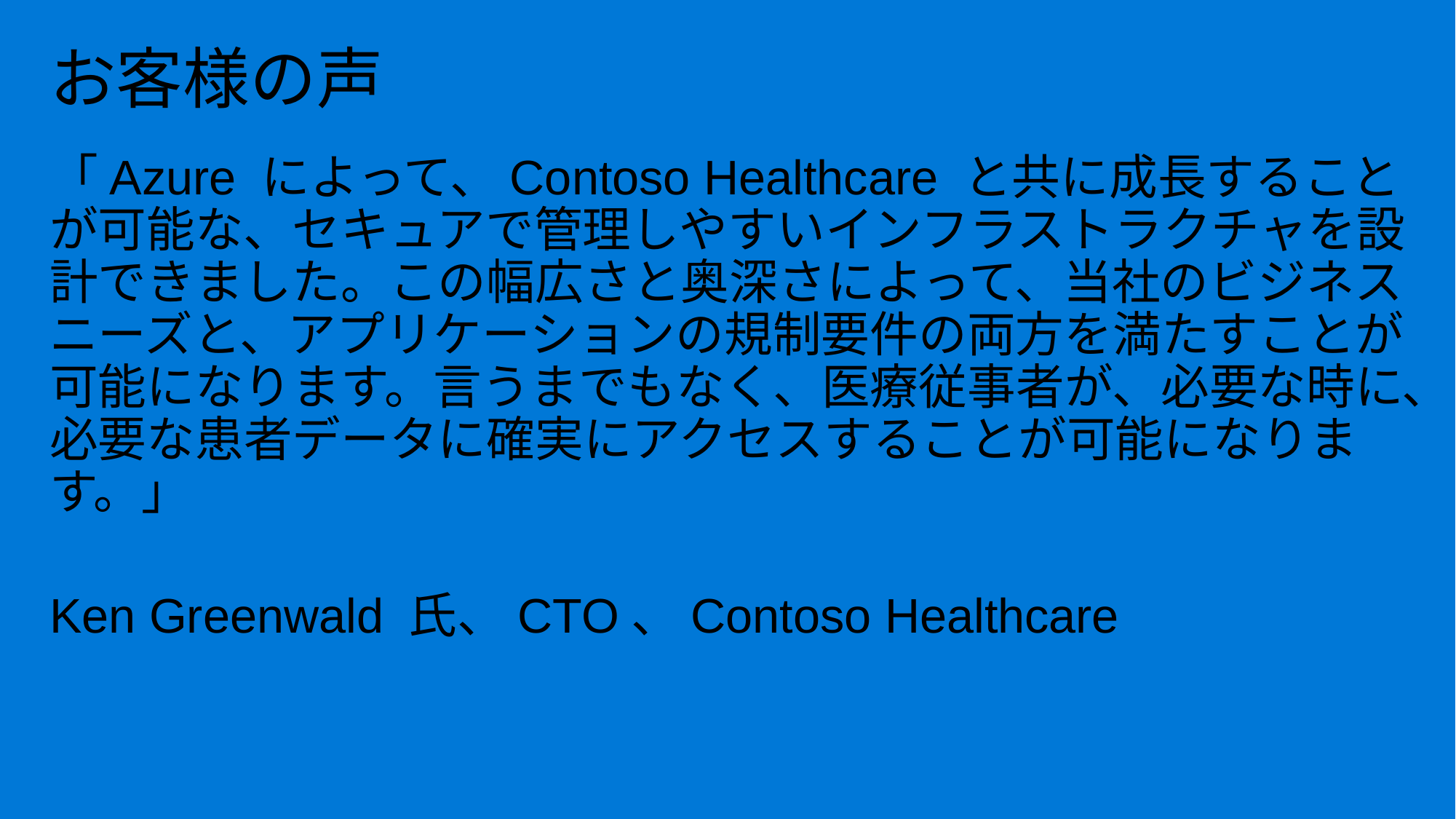

# お客様の声
「Azure によって、Contoso Healthcare と共に成長することが可能な、セキュアで管理しやすいインフラストラクチャを設計できました。この幅広さと奥深さによって、当社のビジネス ニーズと、アプリケーションの規制要件の両方を満たすことが可能になります。言うまでもなく、医療従事者が、必要な時に、必要な患者データに確実にアクセスすることが可能になります。」

Ken Greenwald 氏、CTO、Contoso Healthcare